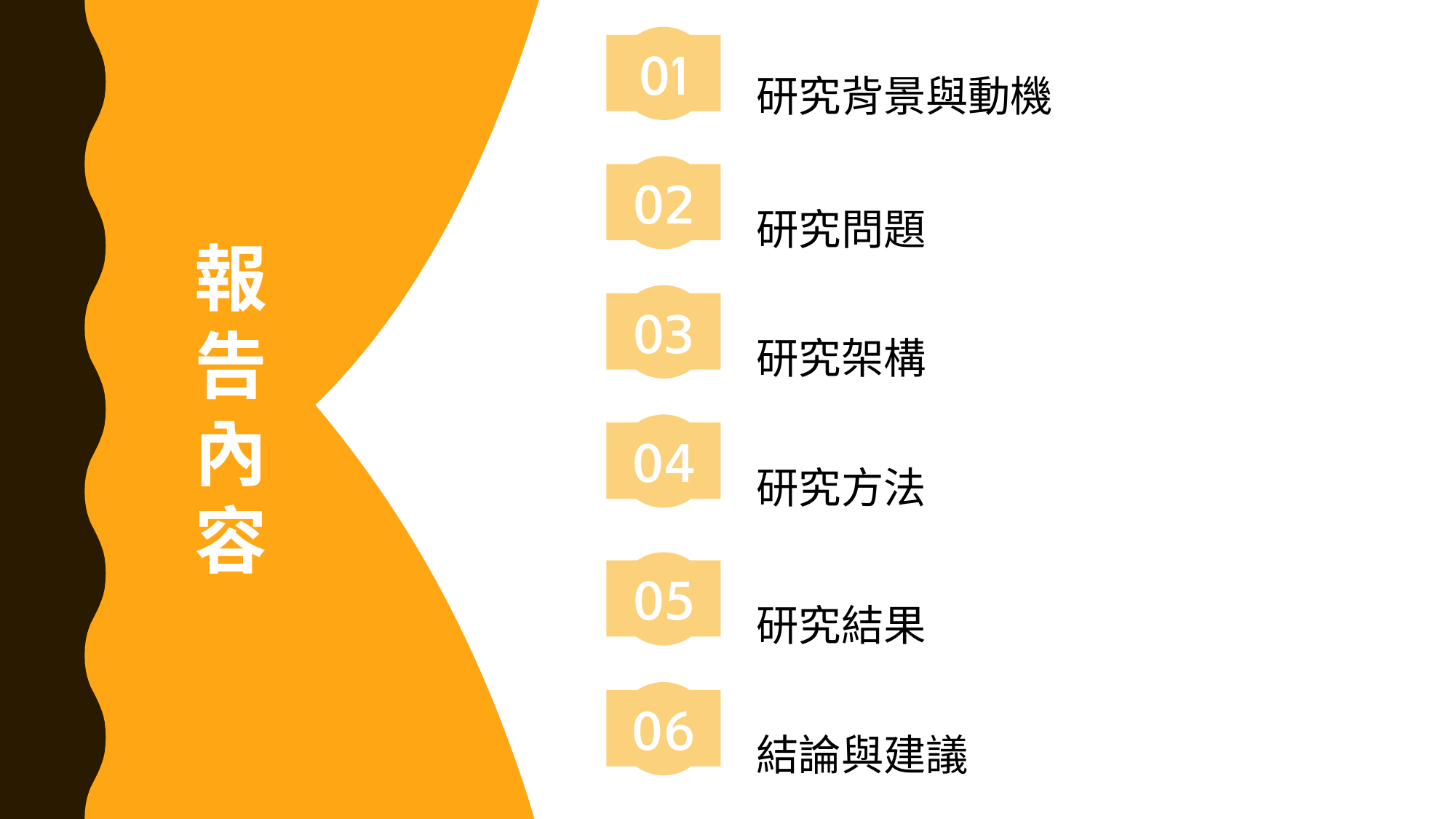

01
研究背景與動機

02
研究問題

03
研究架構

04
研究方法

05
研究結果

06
結論與建議
報
告
內
容